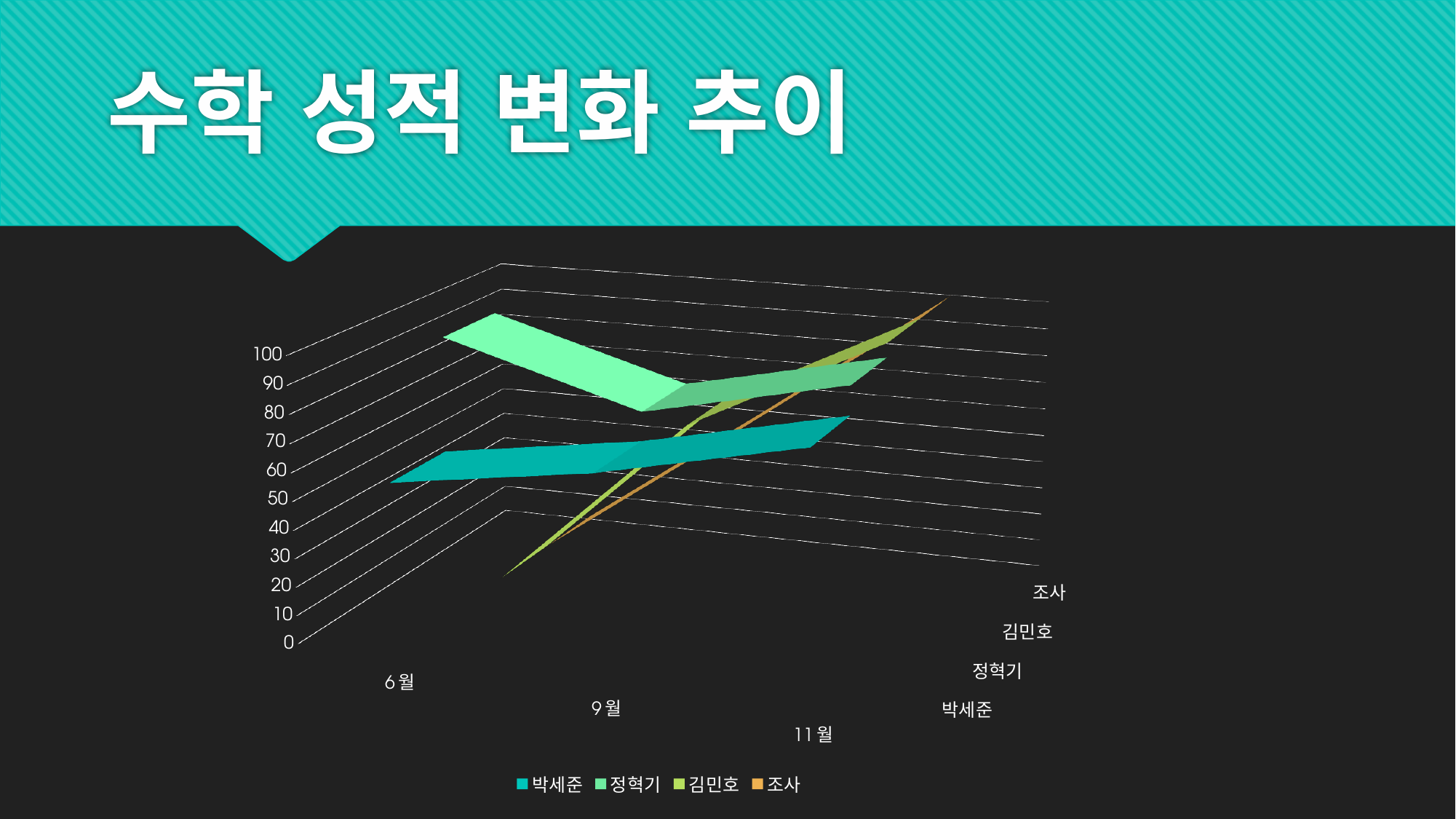

# 수학 성적 변화 추이

[unsupported chart]